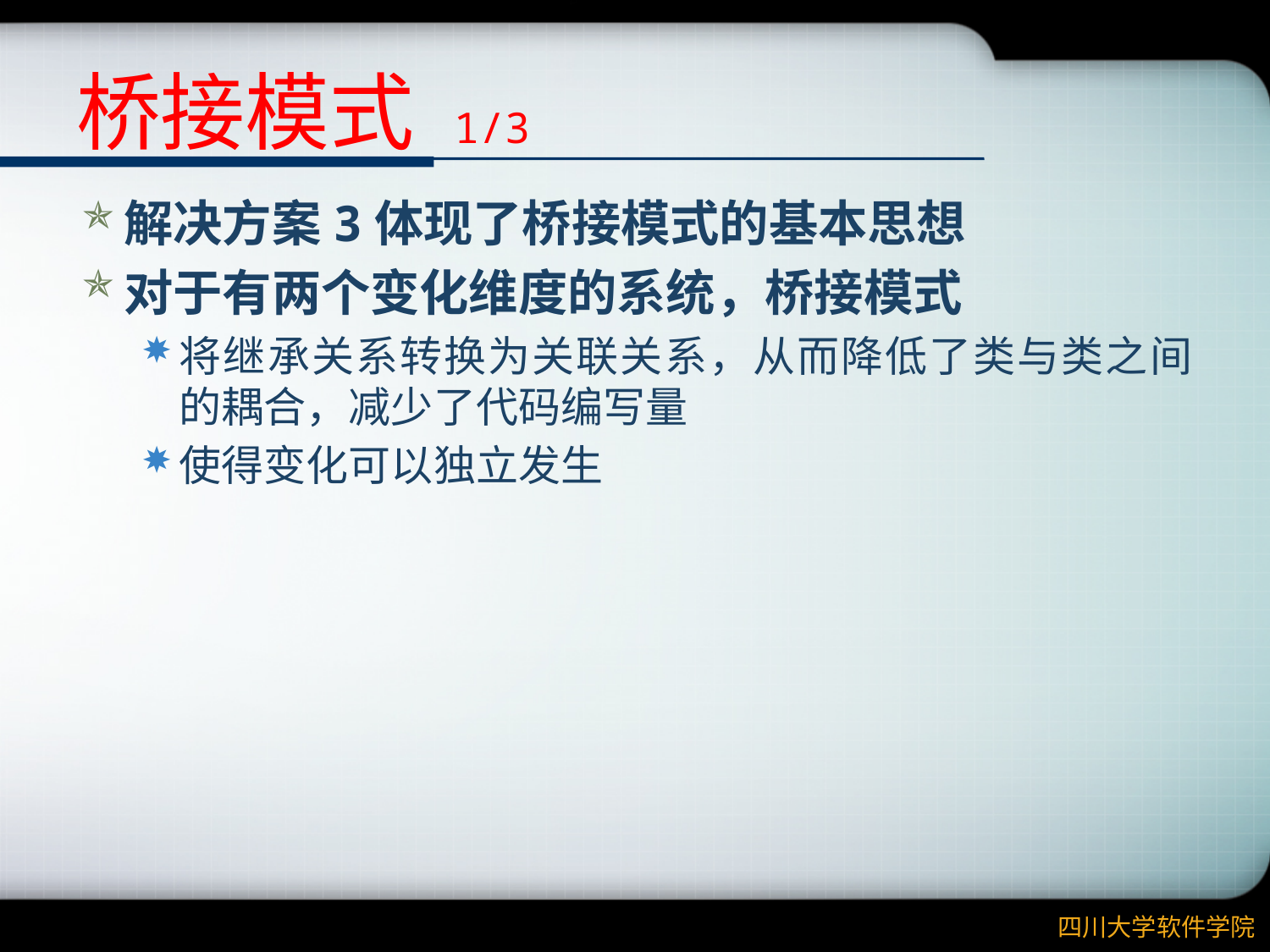

# 桥接模式 1/3
解决方案3体现了桥接模式的基本思想
对于有两个变化维度的系统，桥接模式
将继承关系转换为关联关系，从而降低了类与类之间的耦合，减少了代码编写量
使得变化可以独立发生